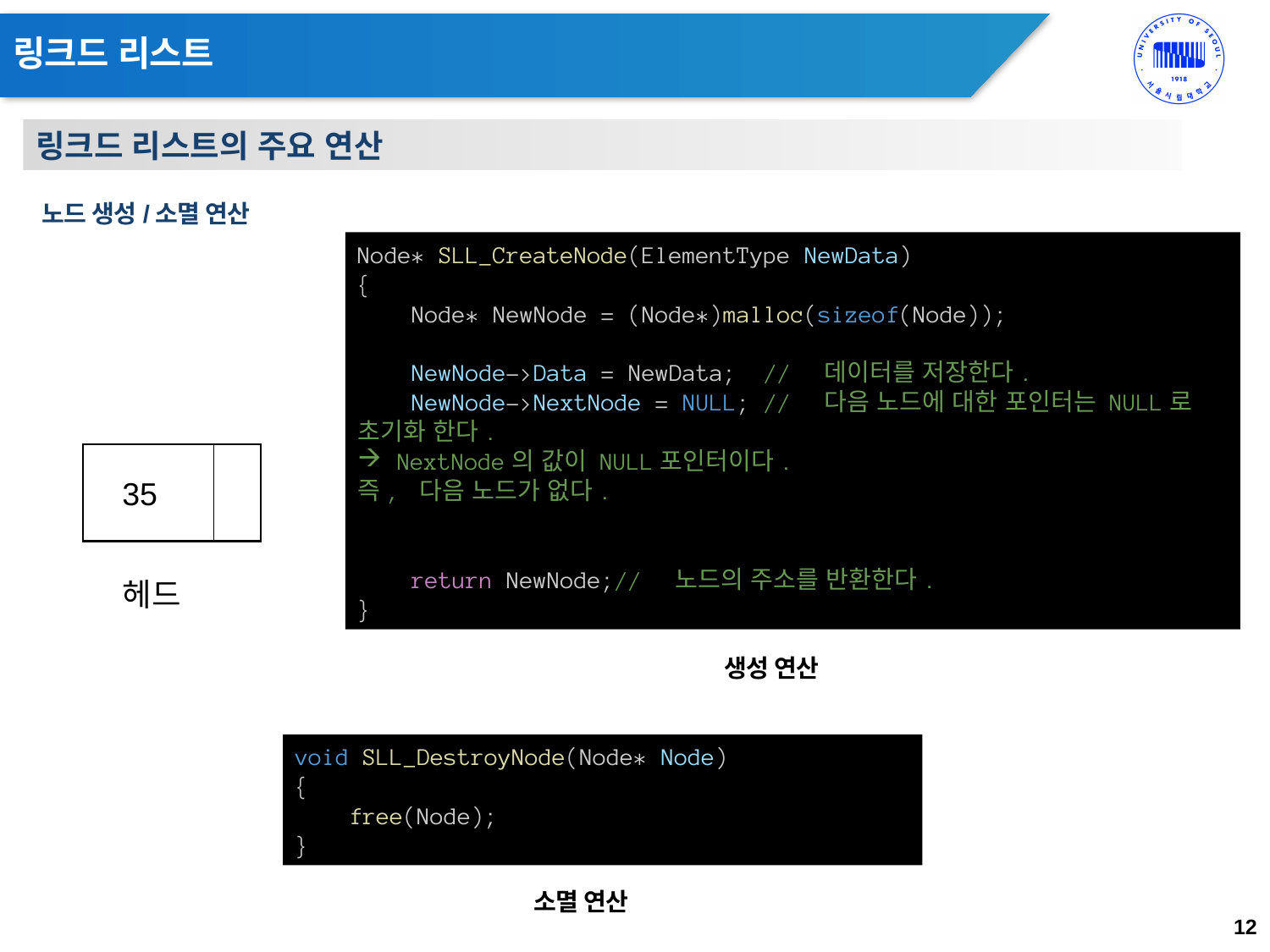

# 링크드 리스트
링크드 리스트의 주요 연산

노드 생성/소멸 연산
Node* SLL_CreateNode(ElementType NewData)
{
    Node* NewNode = (Node*)malloc(sizeof(Node));
    NewNode->Data = NewData;  //  데이터를 저장한다.
    NewNode->NextNode = NULL; //  다음 노드에 대한 포인터는 NULL로 초기화 한다.
NextNode의 값이 NULL포인터이다.
즉, 다음 노드가 없다.

    return NewNode;//  노드의 주소를 반환한다.
}
   35
헤드
생성 연산
생성 연산
void SLL_DestroyNode(Node* Node)
{
    free(Node);
}
소멸 연산
12